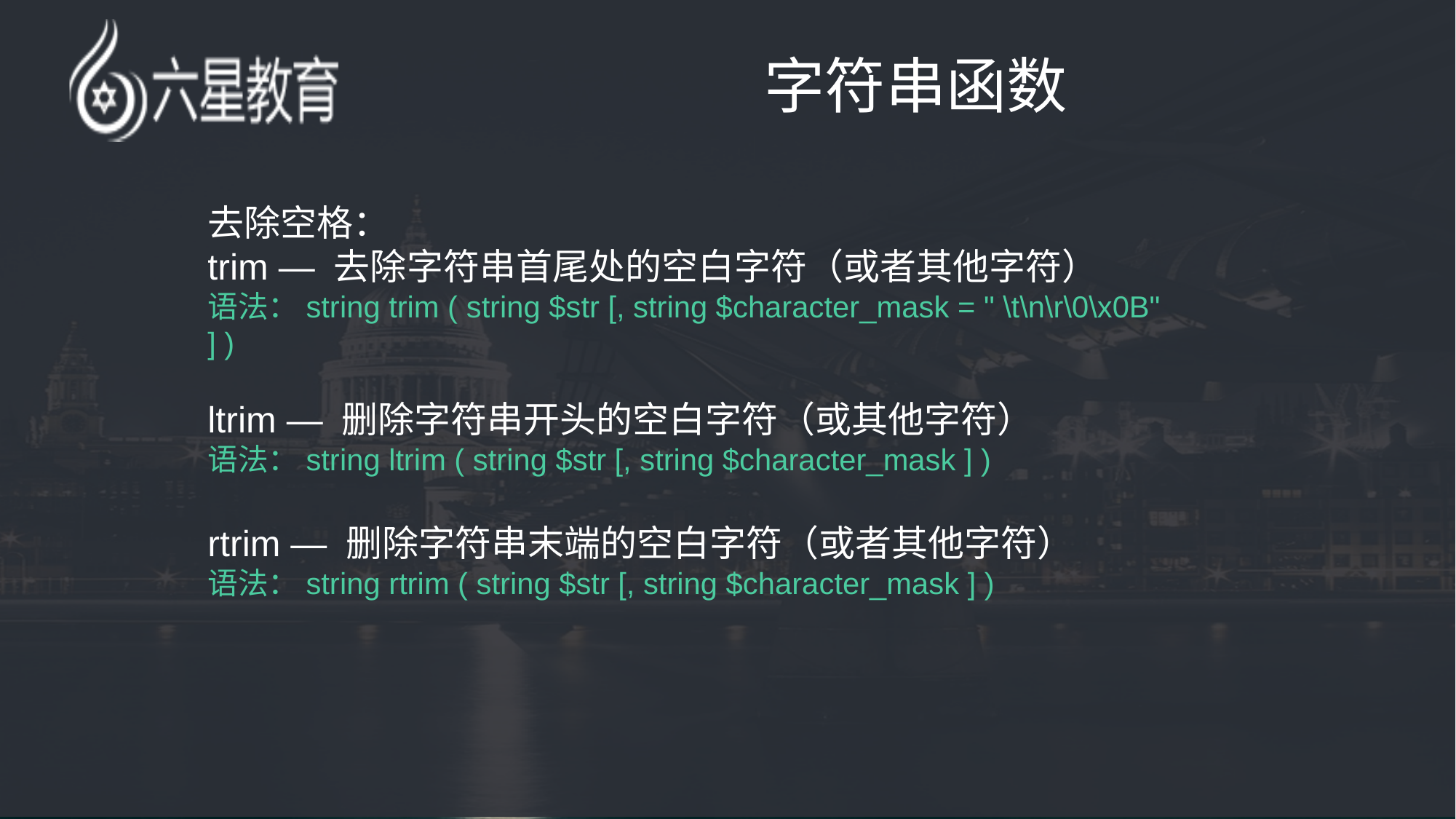

字符串函数
去除空格：
trim — 去除字符串首尾处的空白字符（或者其他字符）
语法：string trim ( string $str [, string $character_mask = " \t\n\r\0\x0B" ] )

ltrim — 删除字符串开头的空白字符（或其他字符）
语法：string ltrim ( string $str [, string $character_mask ] )

rtrim — 删除字符串末端的空白字符（或者其他字符）
语法：string rtrim ( string $str [, string $character_mask ] )